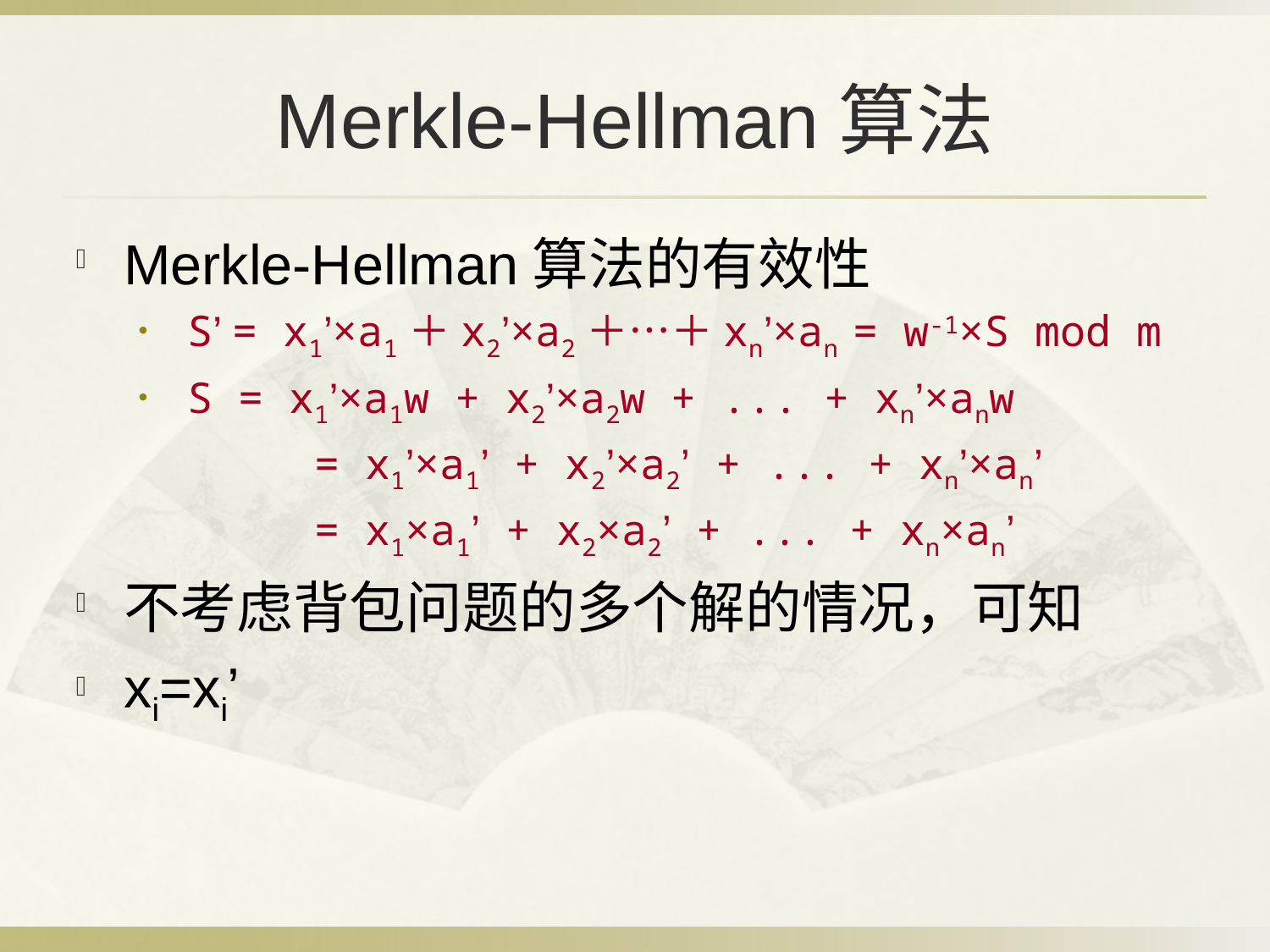

# Merkle-Hellman算法
Merkle-Hellman算法的有效性
S’ = x1’×a1＋x2’×a2＋…＋xn’×an = w-1×S mod m
S = x1’×a1w + x2’×a2w + ... + xn’×anw
		= x1’×a1’ + x2’×a2’ + ... + xn’×an’
		= x1×a1’ + x2×a2’ + ... + xn×an’
不考虑背包问题的多个解的情况，可知
xi=xi’